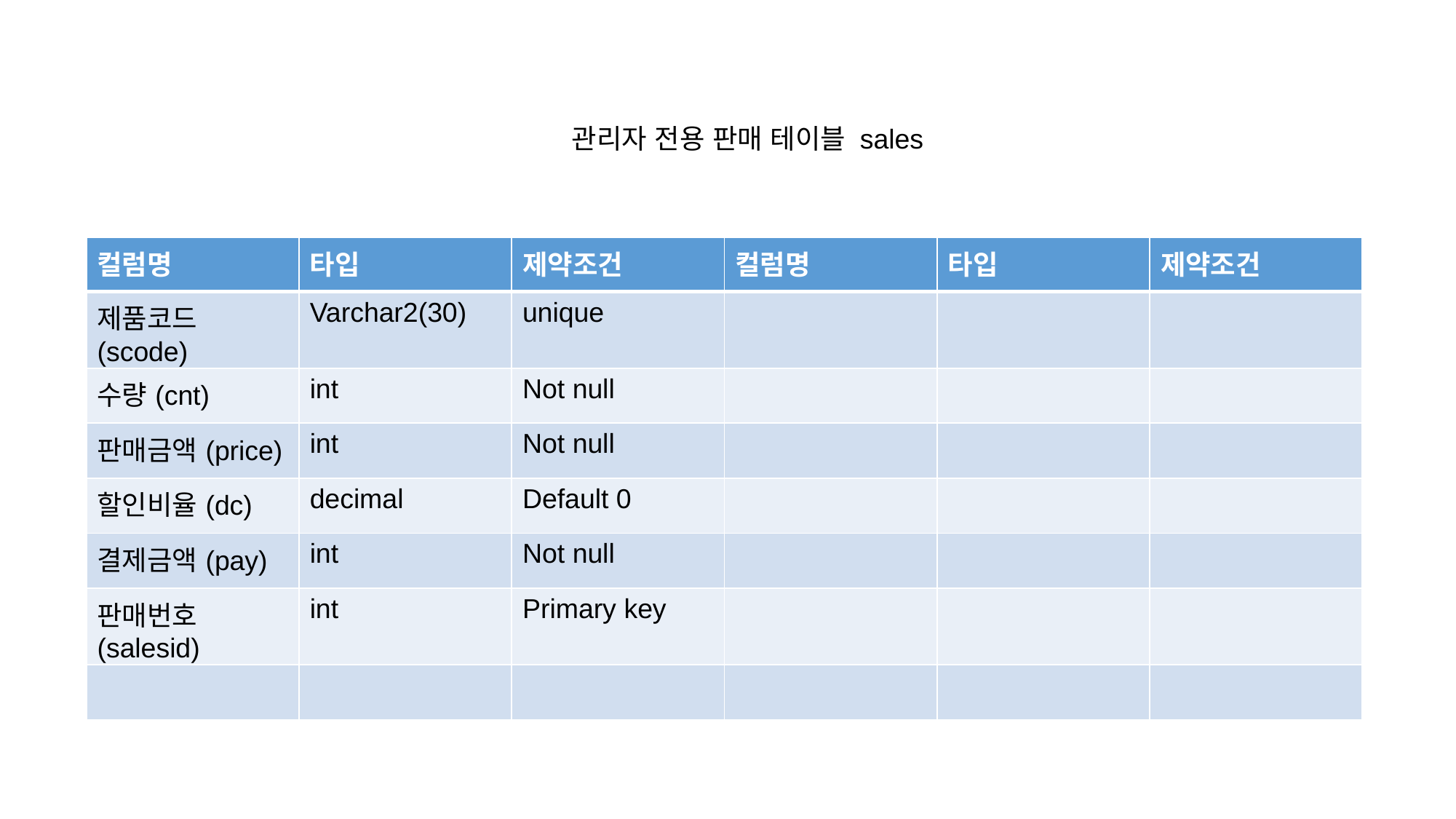

관리자 전용 판매 테이블 sales
| 컬럼명 | 타입 | 제약조건 | 컬럼명 | 타입 | 제약조건 |
| --- | --- | --- | --- | --- | --- |
| 제품코드(scode) | Varchar2(30) | unique |  |  |  |
| 수량(cnt) | int | Not null |  |  |  |
| 판매금액(price) | int | Not null |  |  |  |
| 할인비율(dc) | decimal | Default 0 |  |  |  |
| 결제금액(pay) | int | Not null |  |  |  |
| 판매번호(salesid) | int | Primary key |  |  |  |
|  |  |  |  |  |  |